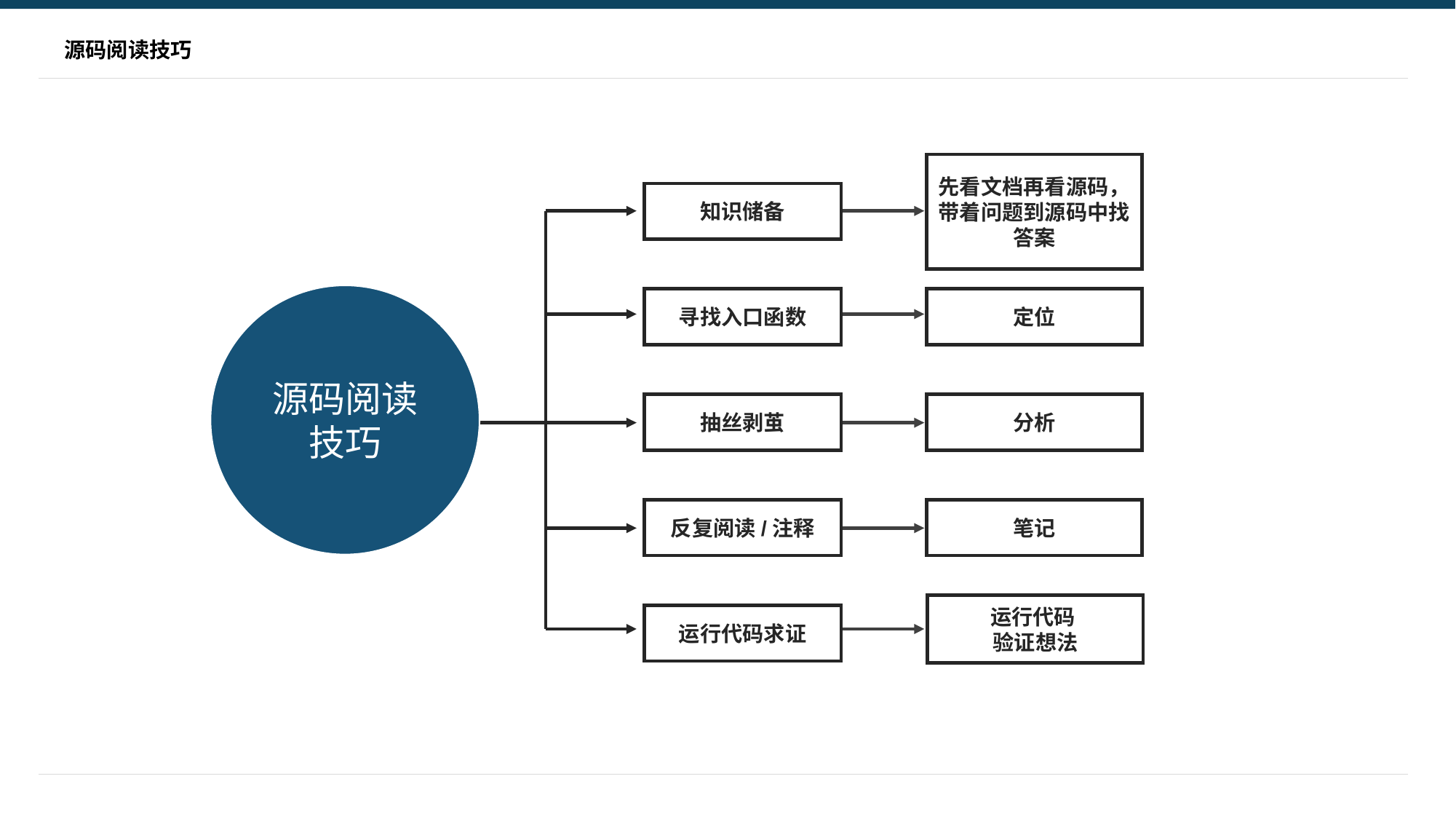

# 源码阅读技巧
先看文档再看源码，带着问题到源码中找答案
知识储备
源码阅读
技巧
寻找入口函数
定位
抽丝剥茧
分析
反复阅读/注释
笔记
运行代码
验证想法
运行代码求证